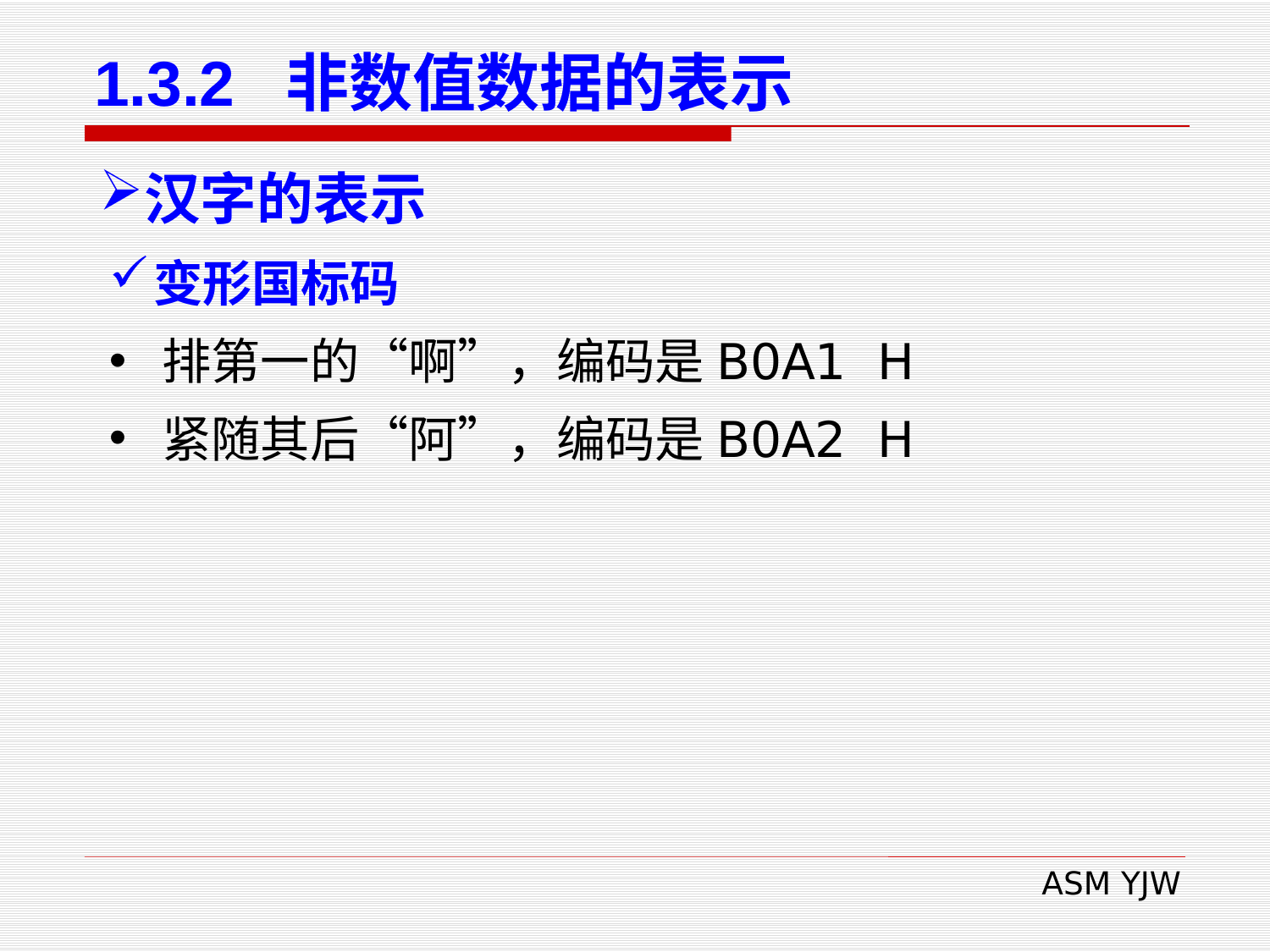

# 1.3.2  非数值数据的表示
汉字的表示
变形国标码
排第一的“啊”，编码是B0A1  H
紧随其后“阿”，编码是B0A2  H